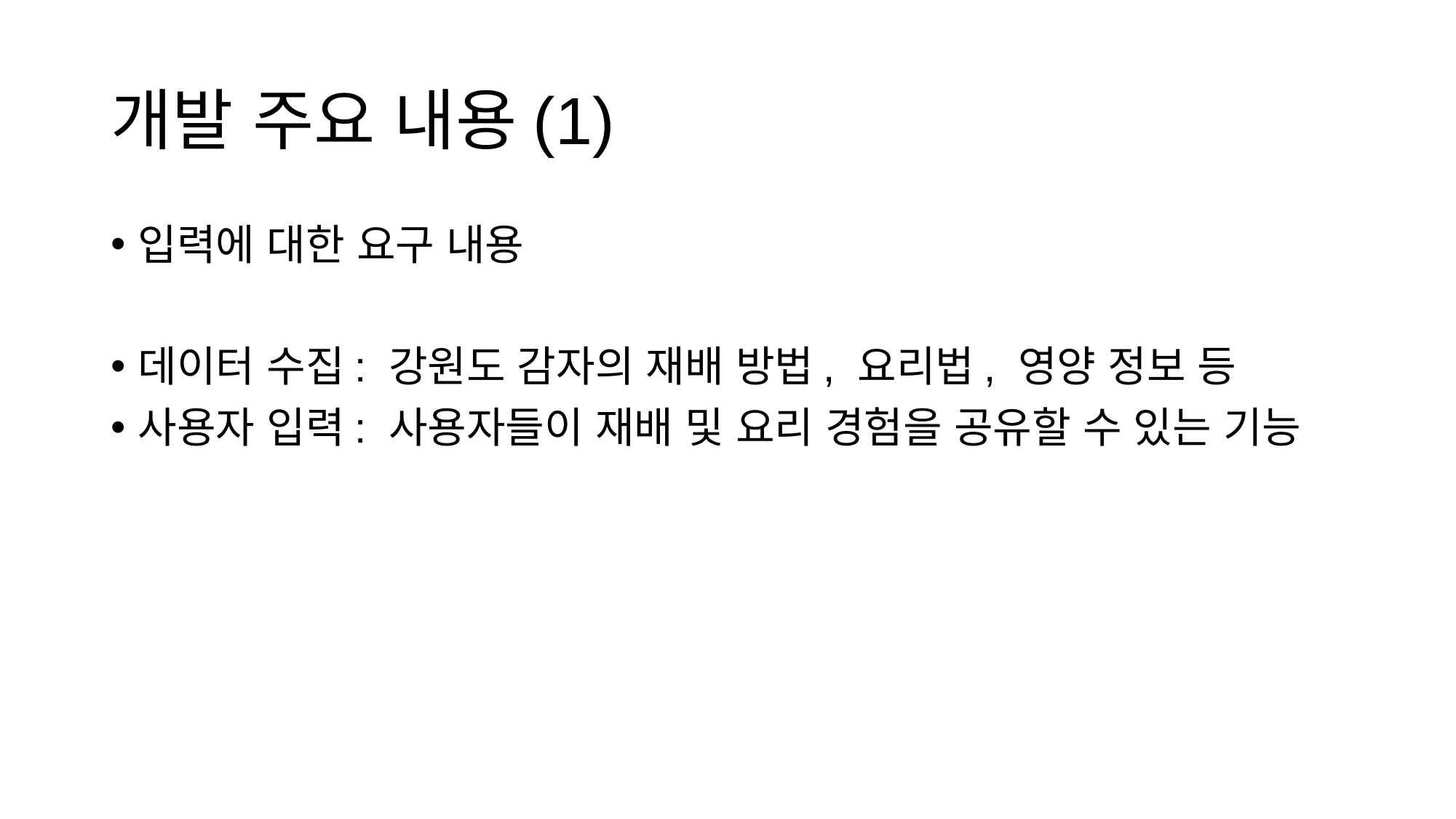

# 개발 주요 내용(1)
입력에 대한 요구 내용

데이터 수집: 강원도 감자의 재배 방법, 요리법, 영양 정보 등
사용자 입력: 사용자들이 재배 및 요리 경험을 공유할 수 있는 기능